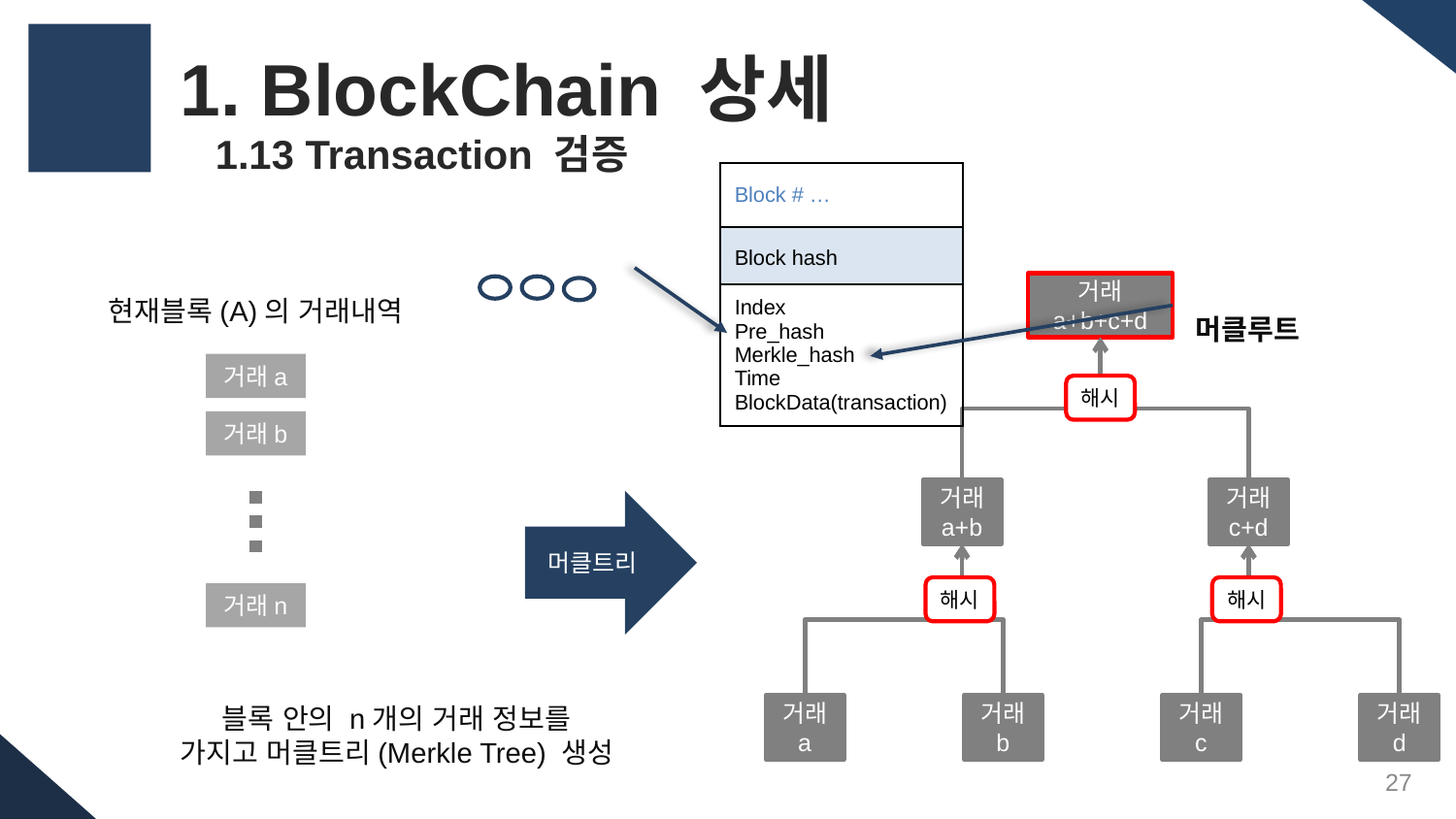

1. BlockChain 상세

  1.13 Transaction 검증
| Block # … |
| --- |
| Block hash |
| Index Pre\_hash Merkle\_hash Time BlockData(transaction) |
거래
a+b+c+d
해시
거래
a+b
거래
c+d
해시
해시
거래
a
거래
b
거래
c
거래
d

현재블록(A)의 거래내역
거래a
거래b
거래n
머클루트
머클트리
블록 안의 n개의 거래 정보를
가지고 머클트리(Merkle Tree) 생성

27